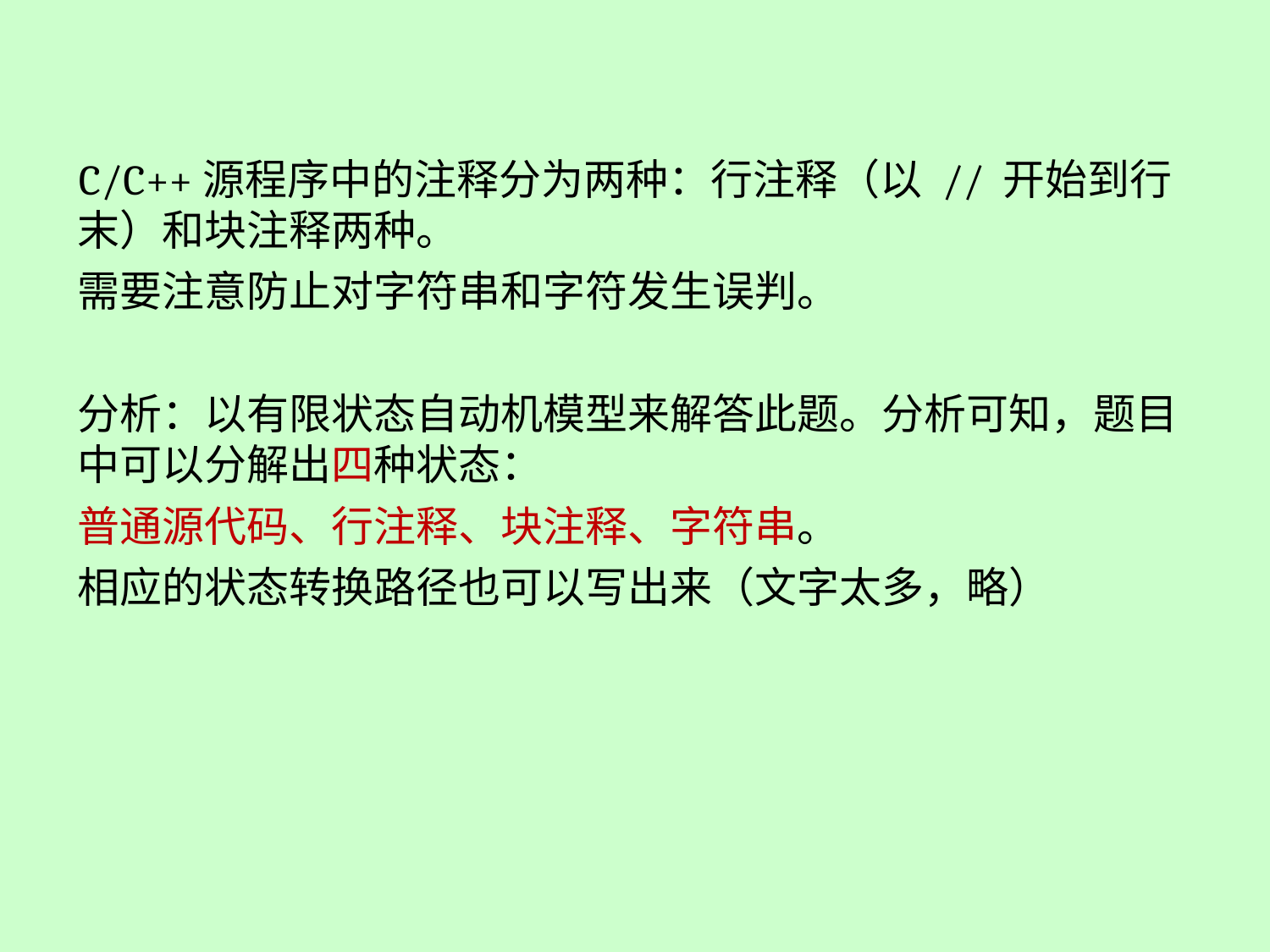

C/C++源程序中的注释分为两种：行注释（以 // 开始到行末）和块注释两种。
需要注意防止对字符串和字符发生误判。

分析：以有限状态自动机模型来解答此题。分析可知，题目中可以分解出四种状态：
普通源代码、行注释、块注释、字符串。
相应的状态转换路径也可以写出来（文字太多，略）
122